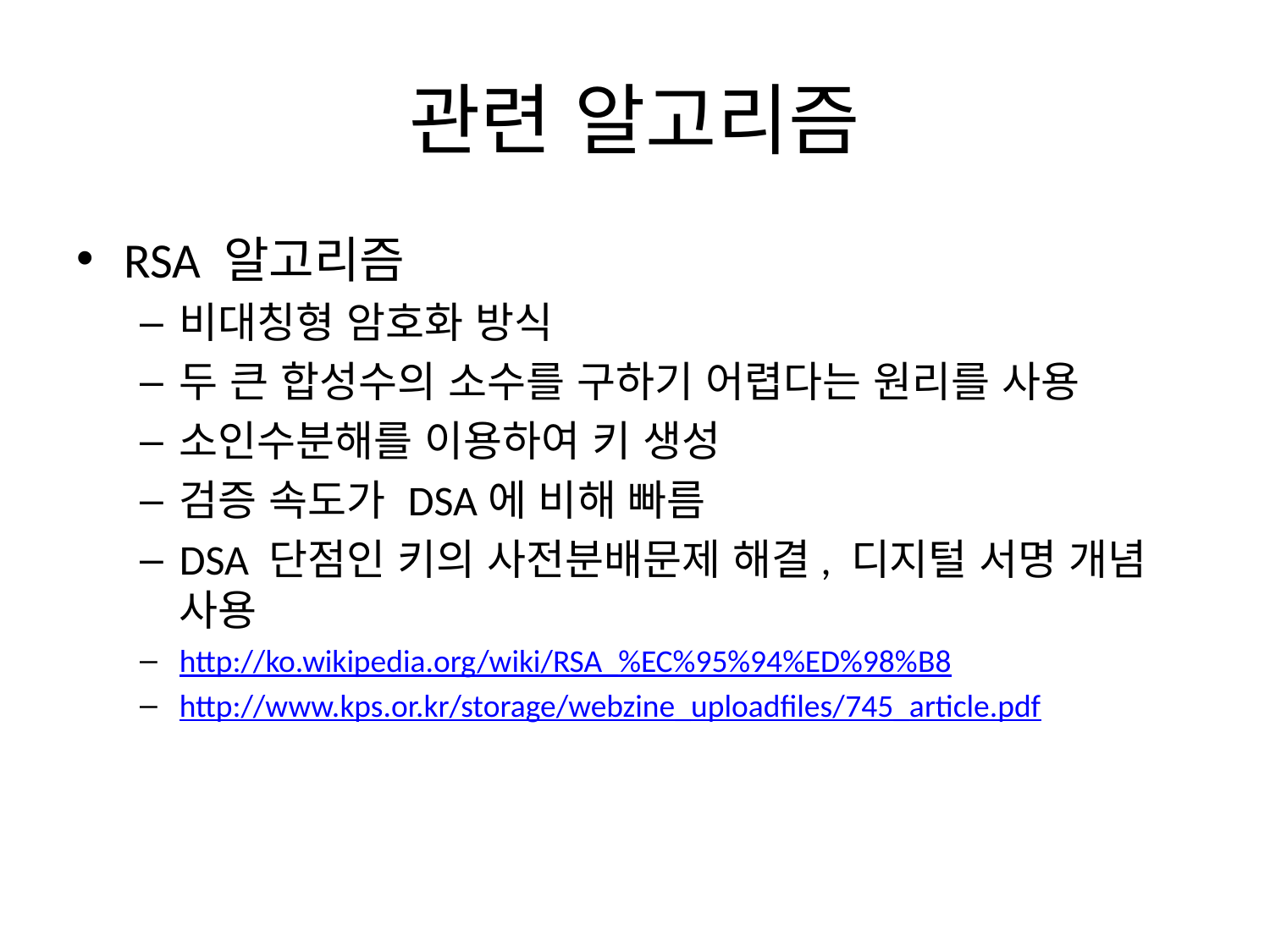

# 관련 알고리즘
RSA 알고리즘
비대칭형 암호화 방식
두 큰 합성수의 소수를 구하기 어렵다는 원리를 사용
소인수분해를 이용하여 키 생성
검증 속도가 DSA에 비해 빠름
DSA 단점인 키의 사전분배문제 해결, 디지털 서명 개념 사용
http://ko.wikipedia.org/wiki/RSA_%EC%95%94%ED%98%B8
http://www.kps.or.kr/storage/webzine_uploadfiles/745_article.pdf